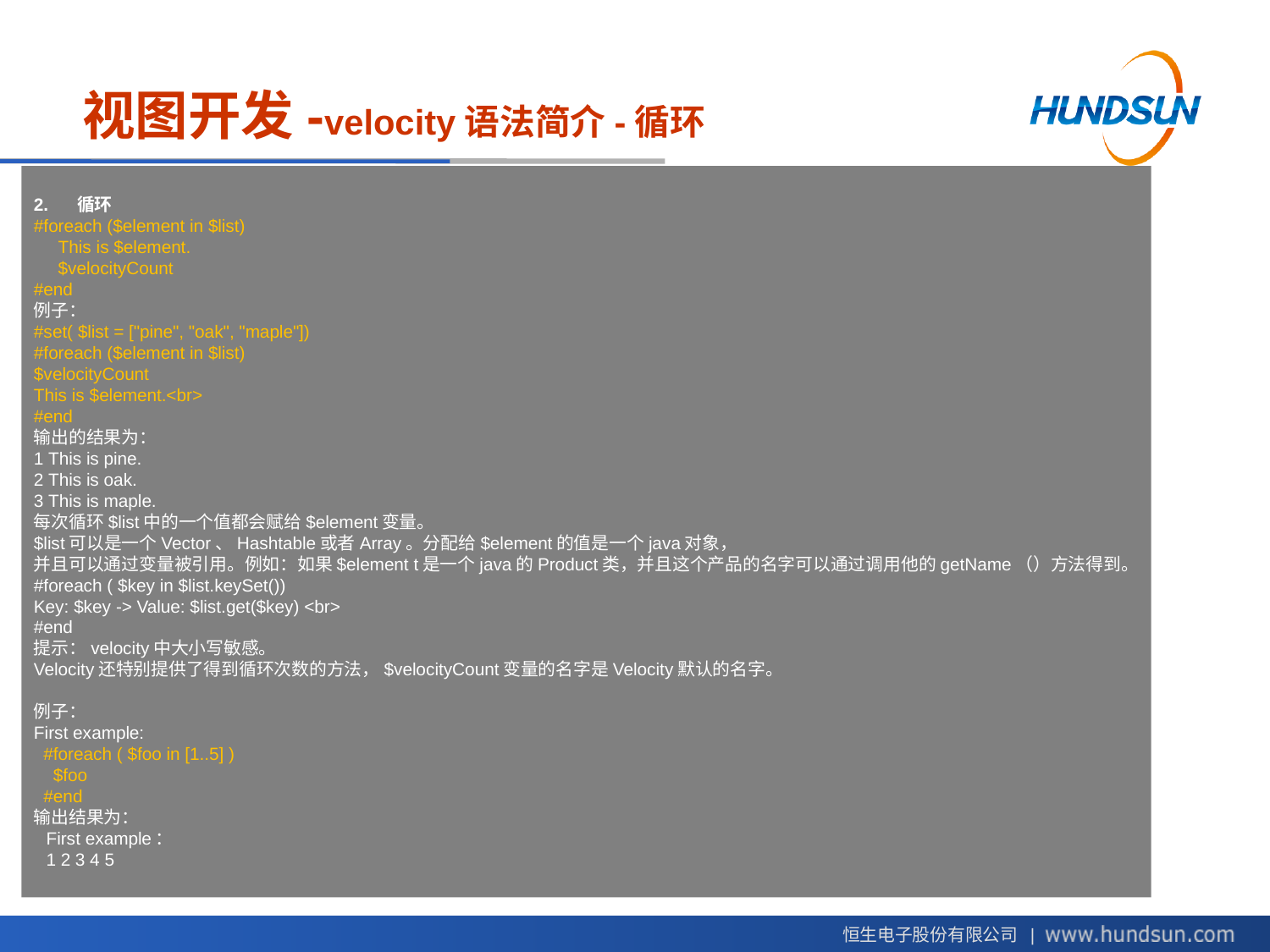

# 视图开发-velocity语法简介-循环

2.     循环
#foreach ($element in $list)
     This is $element.
     $velocityCount 
#end
例子：
#set( $list = ["pine", "oak", "maple"])
#foreach ($element in $list)
$velocityCount
This is $element.<br>
#end
输出的结果为：
1 This is pine. 
2 This is oak. 
3 This is maple.
每次循环$list中的一个值都会赋给$element变量。
$list可以是一个Vector、Hashtable或者Array。分配给$element的值是一个java对象，
并且可以通过变量被引用。例如：如果$element t是一个java的Product类，并且这个产品的名字可以通过调用他的getName（）方法得到。
#foreach ( $key in $list.keySet())
Key: $key -> Value: $list.get($key) <br>
#end
提示：velocity中大小写敏感。
Velocity还特别提供了得到循环次数的方法，$velocityCount变量的名字是Velocity默认的名字。

例子：
First example:
  #foreach ( $foo in [1..5] )
    $foo
  #end
输出结果为：
  First example：
  1 2 3 4 5